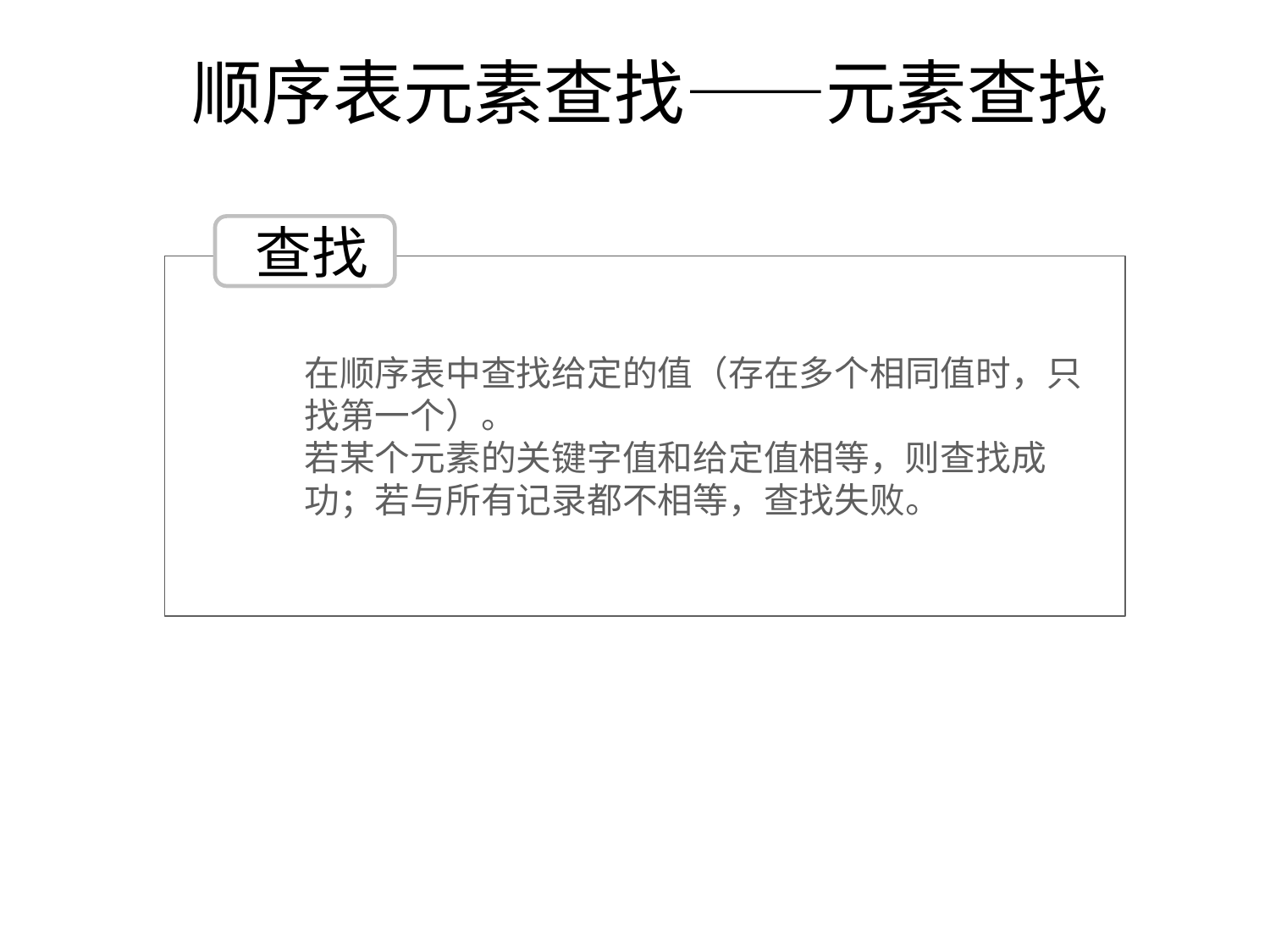

# 顺序表元素查找——元素查找
 查找
在顺序表中查找给定的值（存在多个相同值时，只找第一个）。
若某个元素的关键字值和给定值相等，则查找成功；若与所有记录都不相等，查找失败。
50